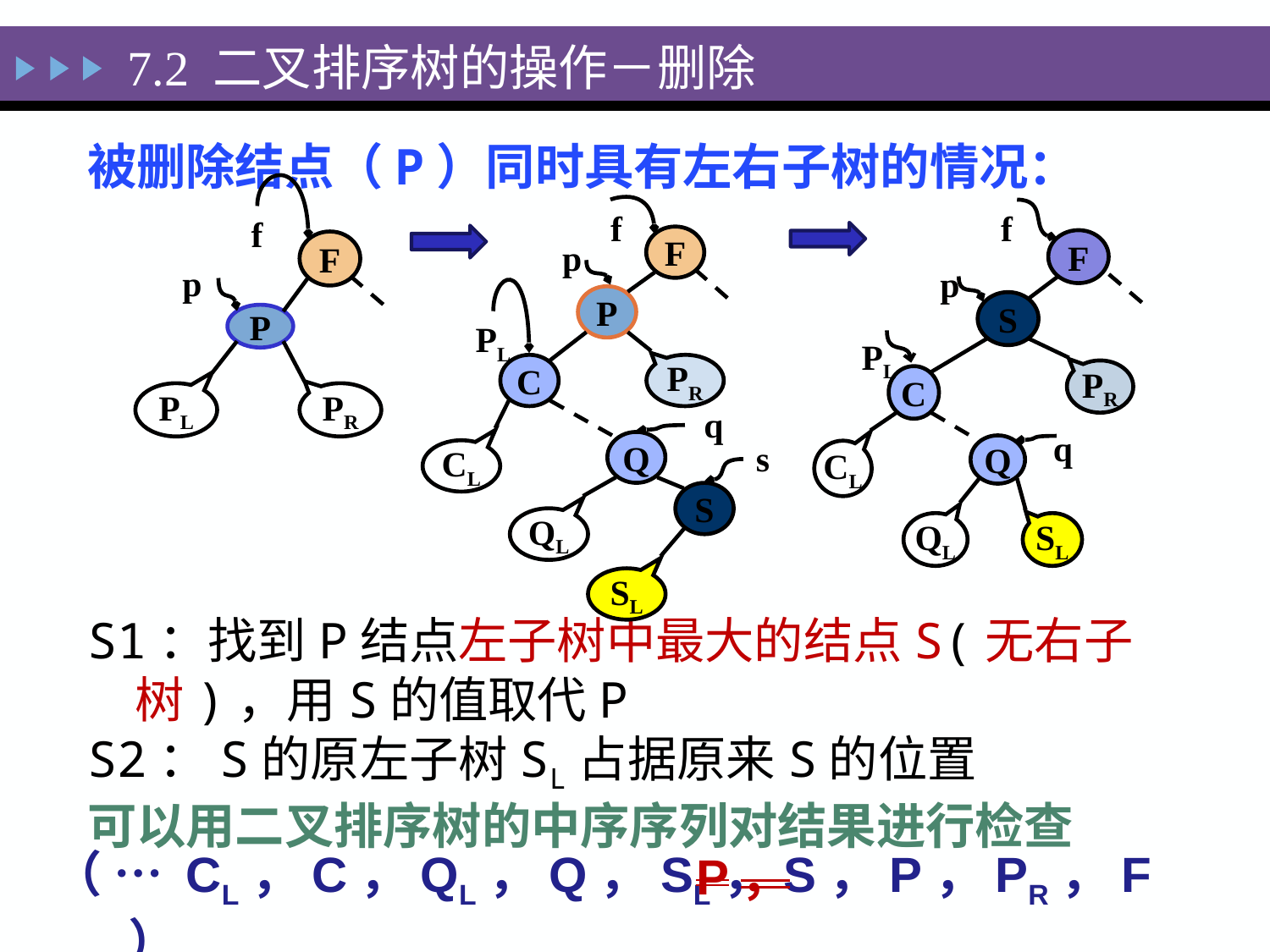

7.2 二叉排序树的操作－删除
被删除结点（P）同时具有左右子树的情况：

S1：找到P结点左子树中最大的结点S(无右子树)，用S的值取代P
S2：S的原左子树SL占据原来S的位置
可以用二叉排序树的中序序列对结果进行检查
f
F
p

P
PL
C
PR
q
s
Q
CL
S
QL
SL
f
F
p

S
PL
PR
C
q
Q
CL
QL
SL
f
F
p

P
PL
PR

（ … CL，C，QL，Q，SL，S，P，PR，F … ）
P，